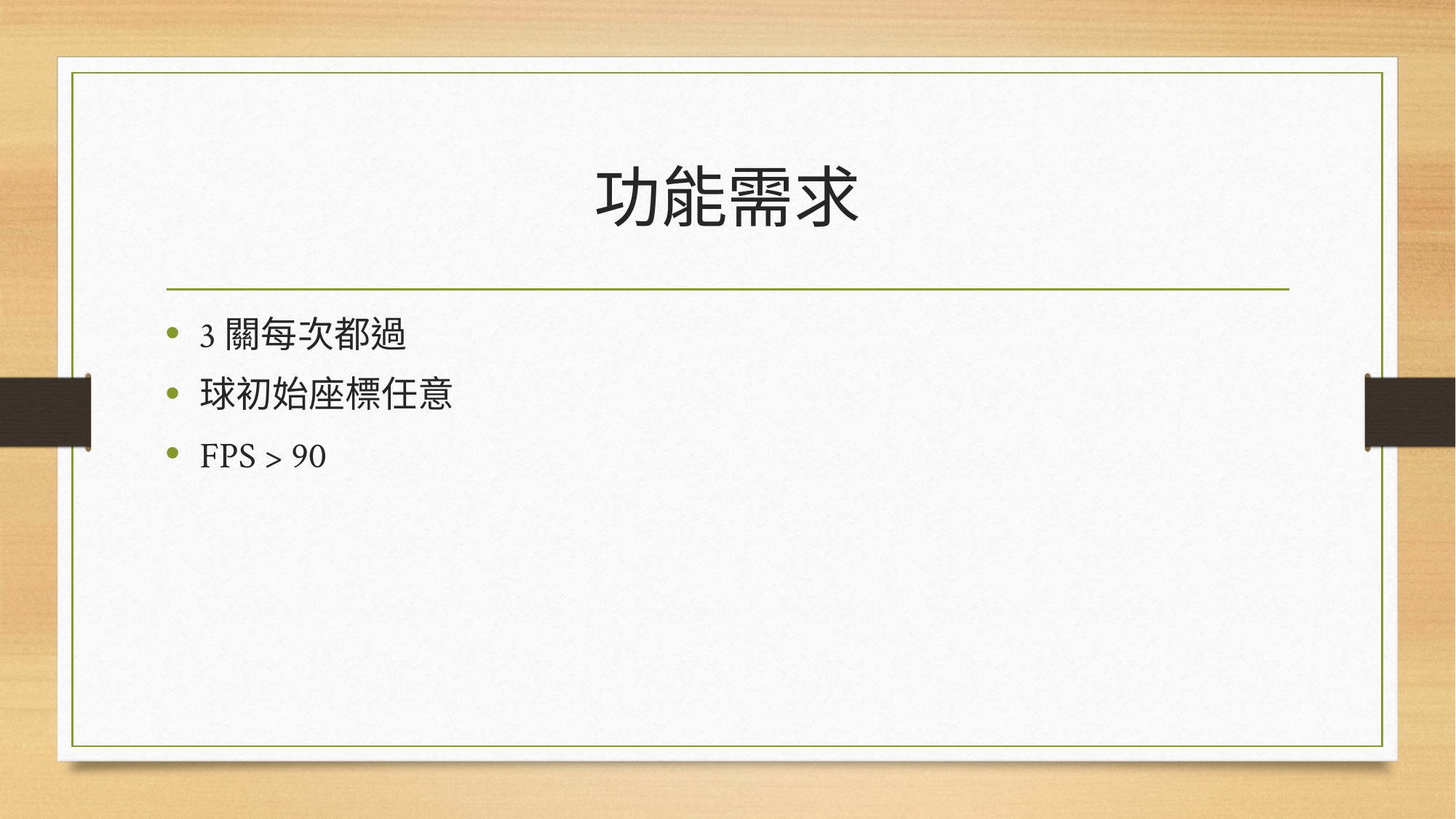

# 功能需求
3關每次都過
球初始座標任意
FPS > 90